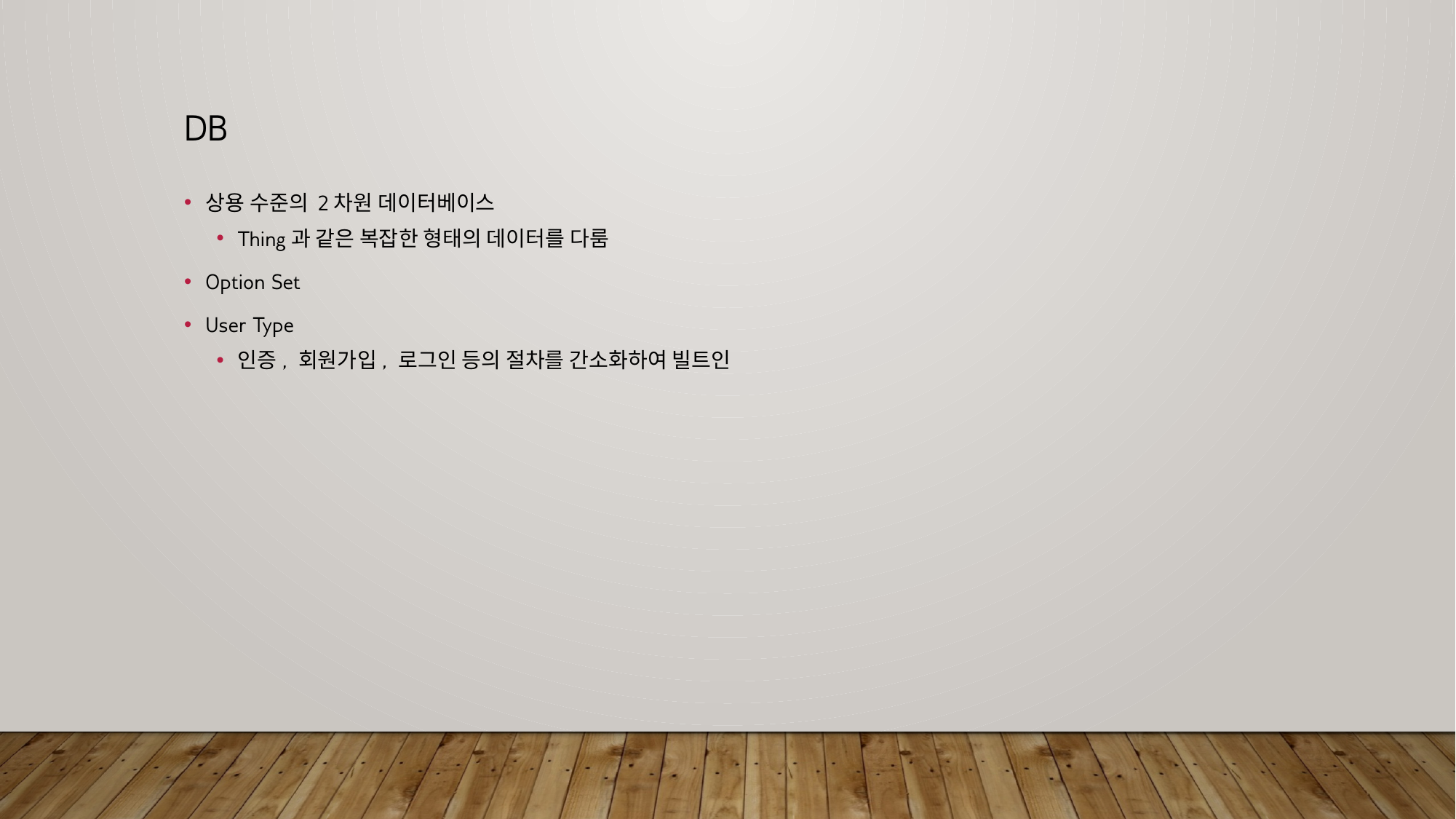

# DB
상용 수준의 2차원 데이터베이스
Thing과 같은 복잡한 형태의 데이터를 다룸
Option Set
User Type
인증, 회원가입, 로그인 등의 절차를 간소화하여 빌트인